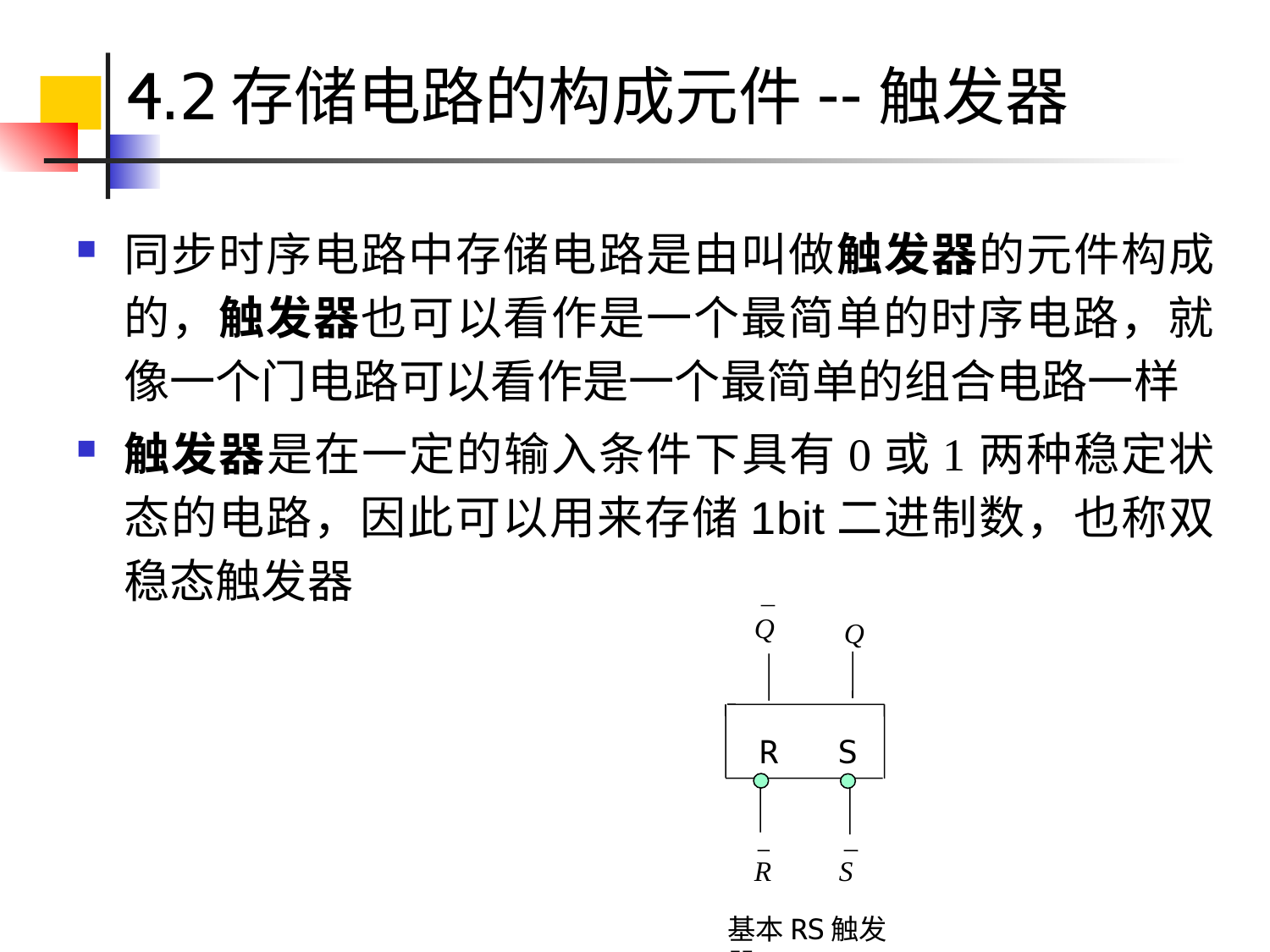

# 4.2存储电路的构成元件--触发器
同步时序电路中存储电路是由叫做触发器的元件构成的，触发器也可以看作是一个最简单的时序电路，就像一个门电路可以看作是一个最简单的组合电路一样
触发器是在一定的输入条件下具有0或1两种稳定状态的电路，因此可以用来存储1bit二进制数，也称双稳态触发器

Q

Q

R      S

R

S

基本RS触发器